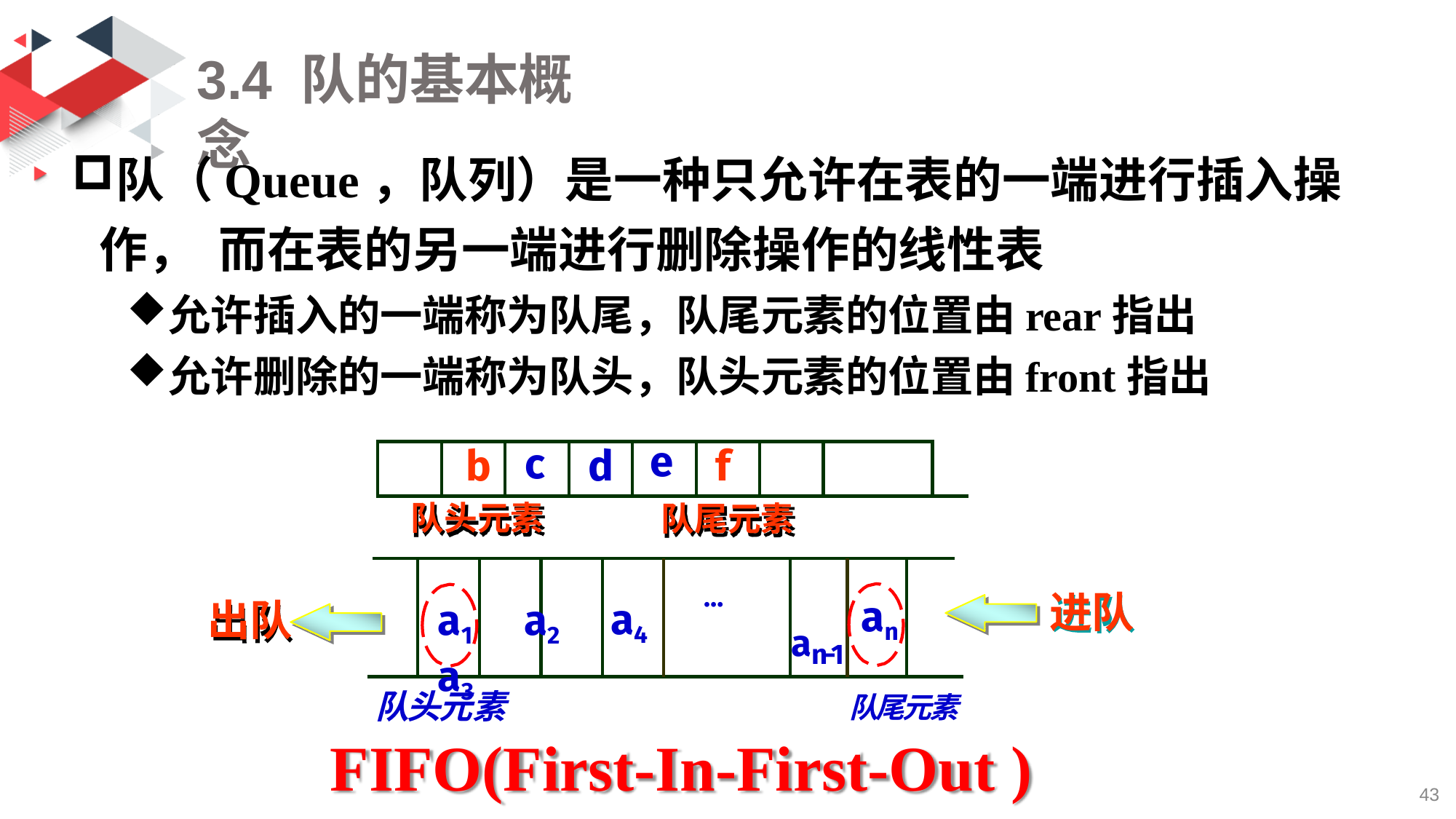

# 3.4 队的基本概念
队（Queue，队列）是一种只允许在表的一端进行插入操作，  而在表的另一端进行删除操作的线性表
允许插入的一端称为队尾，队尾元素的位置由rear指出
允许删除的一端称为队头，队头元素的位置由front指出
|  | b | c | d | e | f |  |  |  |
| --- | --- | --- | --- | --- | --- | --- | --- | --- |
aa

队头元素
队头元素

a1	a2	a3
队尾元素
队尾元素

…

进队

an
a4
出队

an-1

队头元素	队尾元素
FIFO(First-In-First-Out )

43